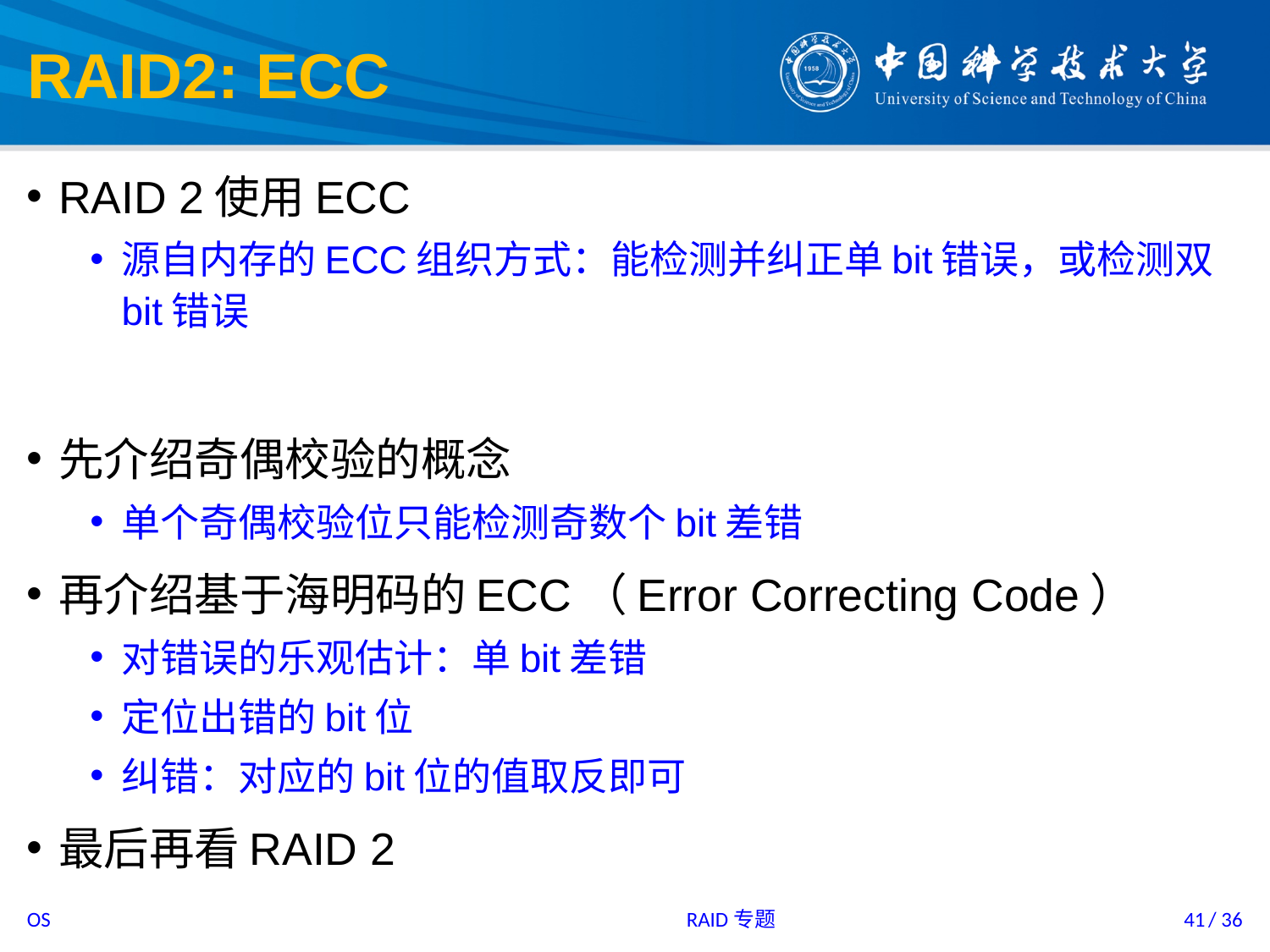

# RAID2: ECC
RAID 2使用ECC
源自内存的ECC组织方式：能检测并纠正单bit错误，或检测双bit错误

先介绍奇偶校验的概念
单个奇偶校验位只能检测奇数个bit差错
再介绍基于海明码的ECC（Error Correcting Code）
对错误的乐观估计：单bit差错
定位出错的bit位
纠错：对应的bit位的值取反即可
最后再看RAID 2

RAID专题
41